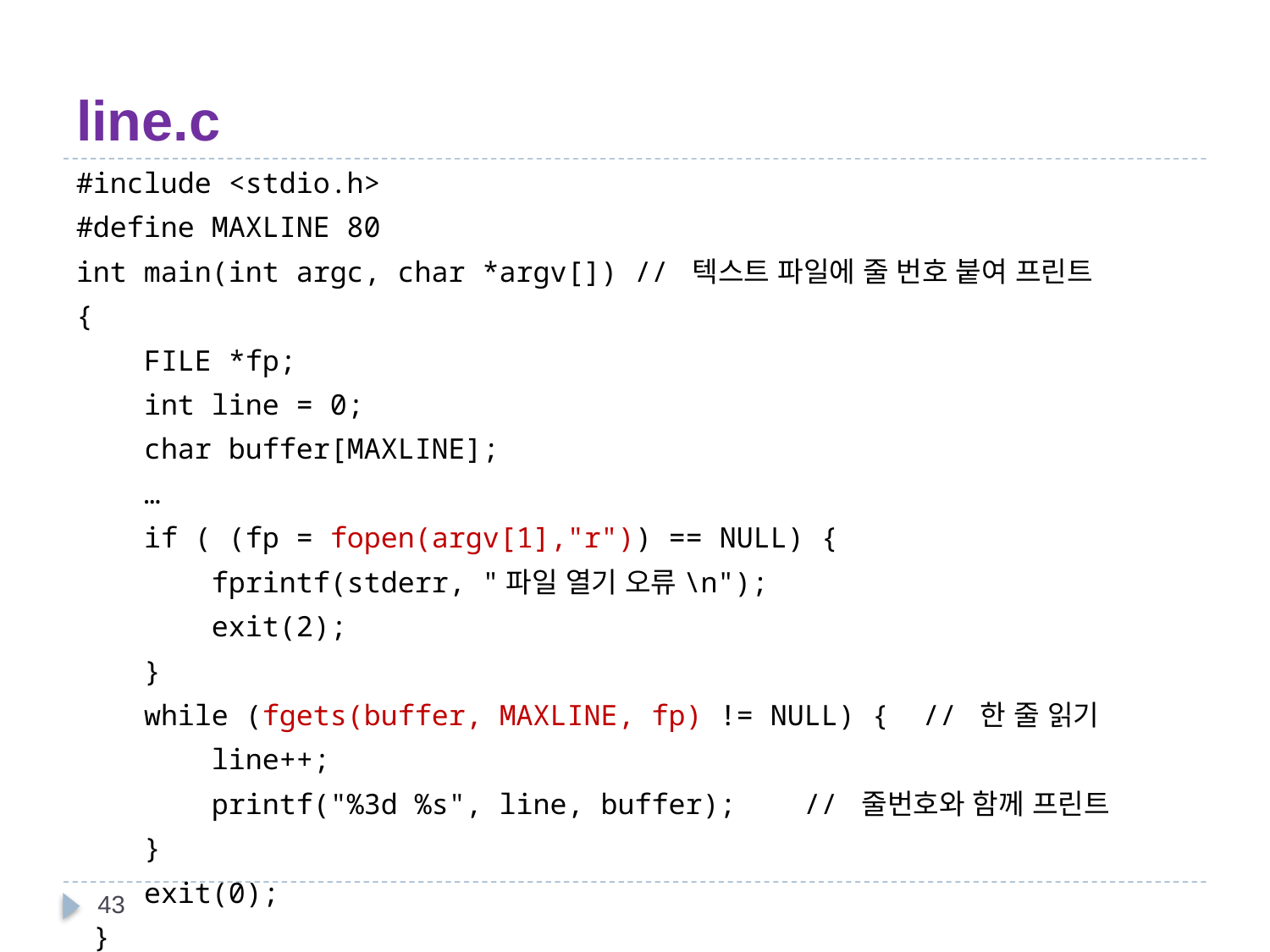

# line.c
#include <stdio.h>
#define MAXLINE 80
int main(int argc, char *argv[]) // 텍스트 파일에 줄 번호 붙여 프린트
{
    FILE *fp;
    int line = 0;
    char buffer[MAXLINE];
    …
    if ( (fp = fopen(argv[1],"r")) == NULL) {
        fprintf(stderr, "파일 열기 오류\n");
        exit(2);
    }
    while (fgets(buffer, MAXLINE, fp) != NULL) {  // 한 줄 읽기
        line++;
        printf("%3d %s", line, buffer);    // 줄번호와 함께 프린트
    }
    exit(0);
 }

43